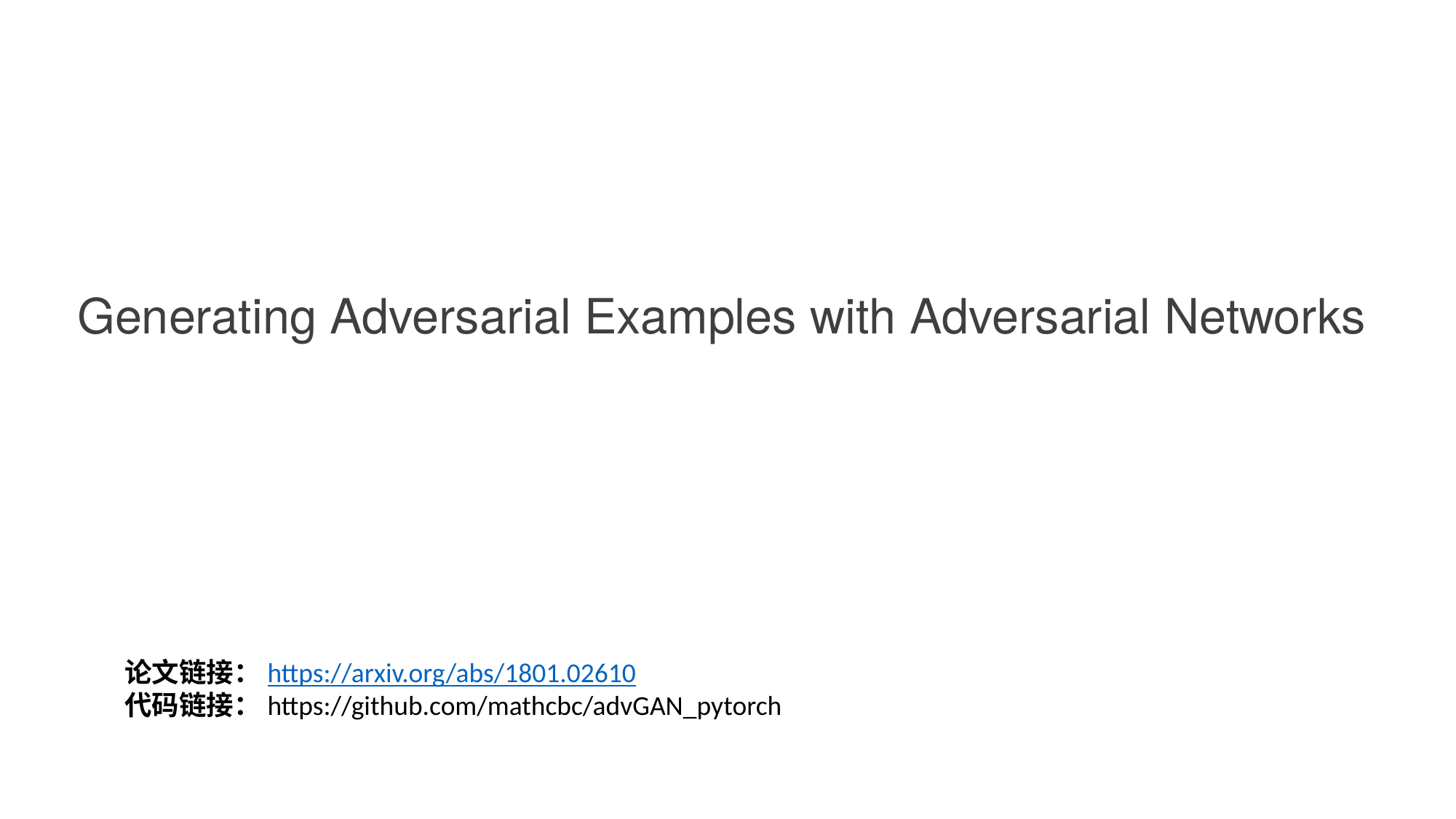

Generating Adversarial Examples with Adversarial Networks
论文链接：https://arxiv.org/abs/1801.02610
代码链接：https://github.com/mathcbc/advGAN_pytorch